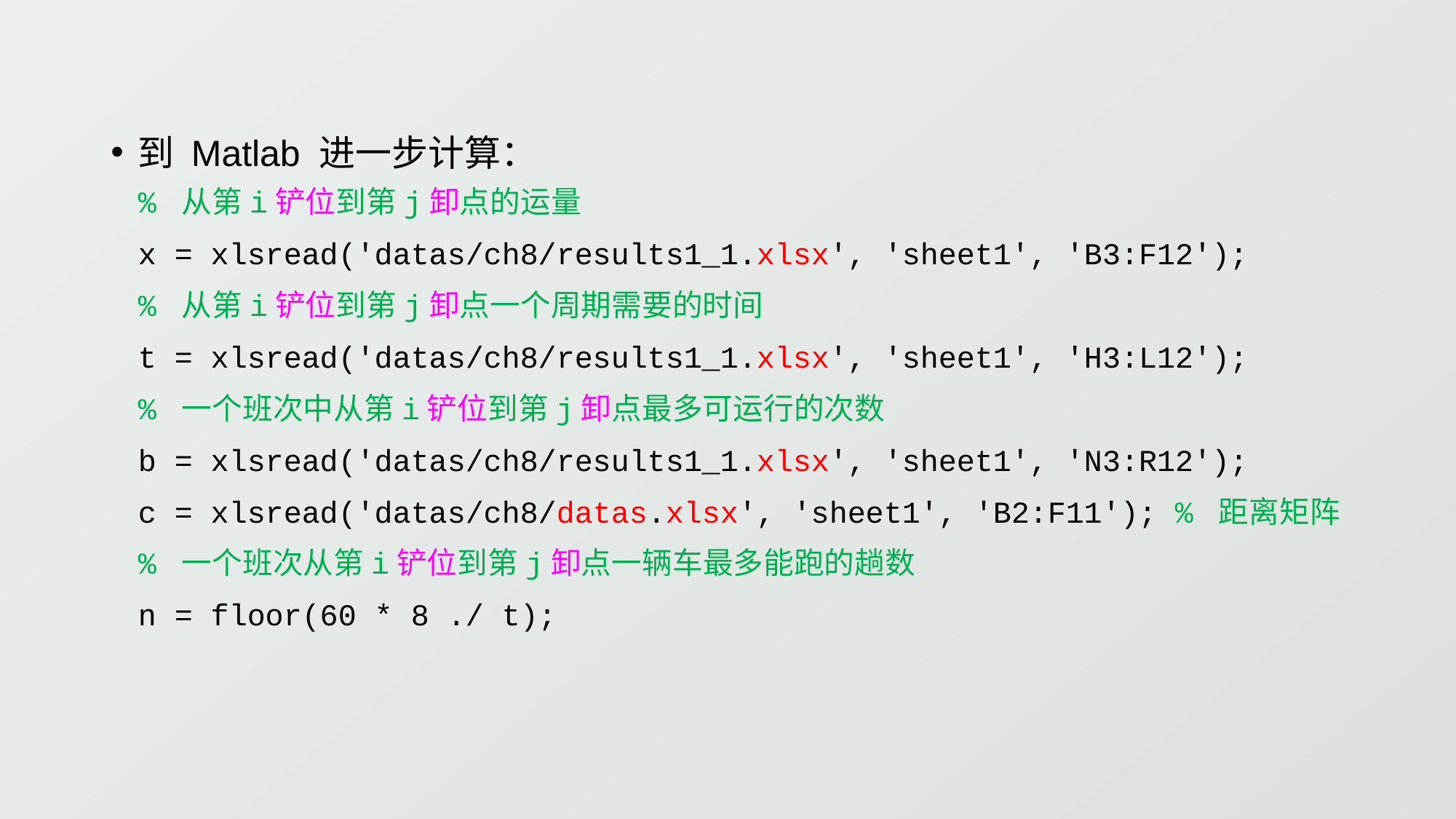

到 Matlab 进一步计算：
% 从第i铲位到第j卸点的运量
x = xlsread('datas/ch8/results1_1.xlsx', 'sheet1', 'B3:F12');
% 从第i铲位到第j卸点一个周期需要的时间
t = xlsread('datas/ch8/results1_1.xlsx', 'sheet1', 'H3:L12');
% 一个班次中从第i铲位到第j卸点最多可运行的次数
b = xlsread('datas/ch8/results1_1.xlsx', 'sheet1', 'N3:R12');
c = xlsread('datas/ch8/datas.xlsx', 'sheet1', 'B2:F11'); % 距离矩阵
% 一个班次从第i铲位到第j卸点一辆车最多能跑的趟数
n = floor(60 * 8 ./ t);